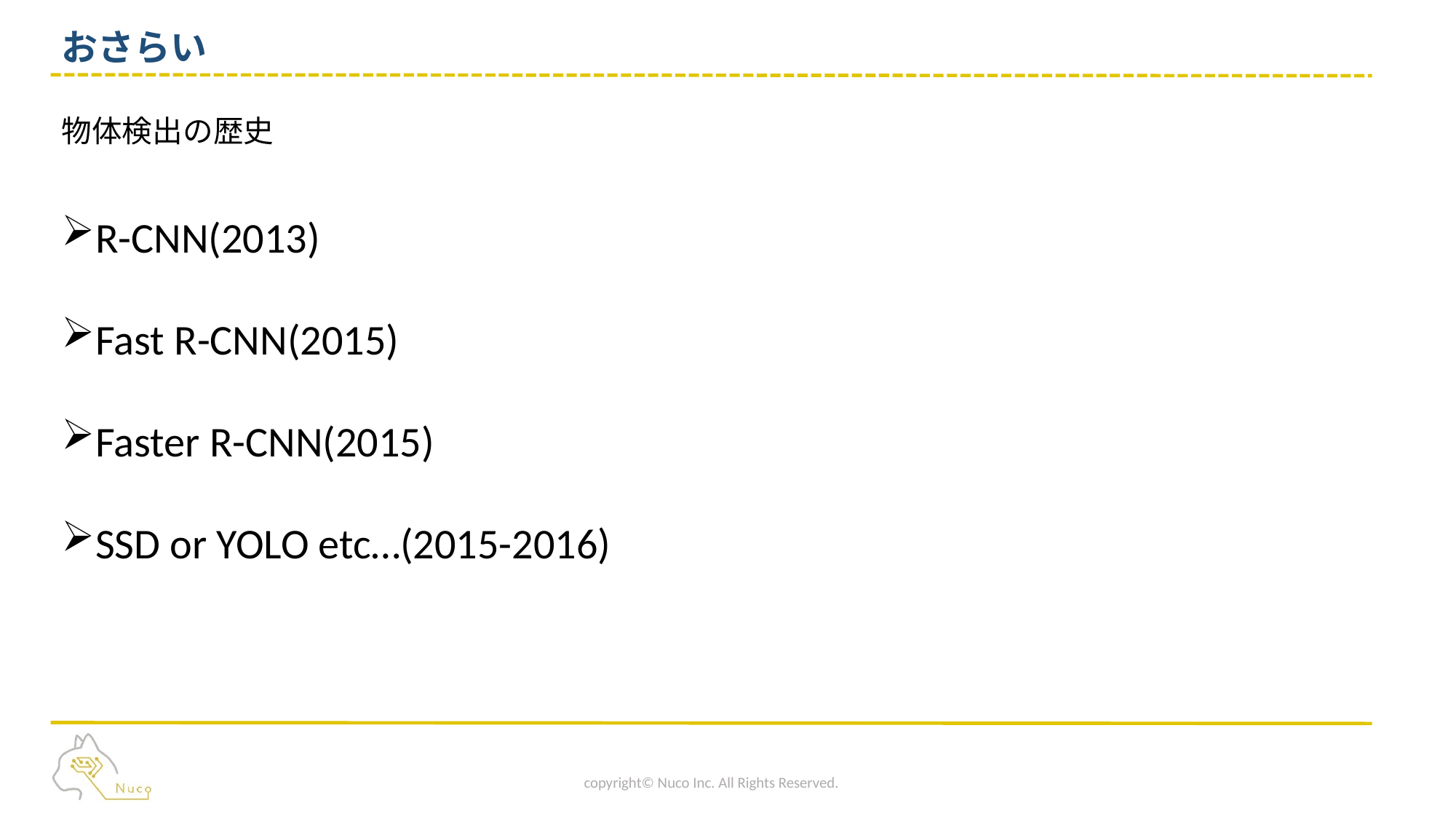

# おさらい
物体検出の歴史
R-CNN(2013)
Fast R-CNN(2015)
Faster R-CNN(2015)
SSD or YOLO etc…(2015-2016)